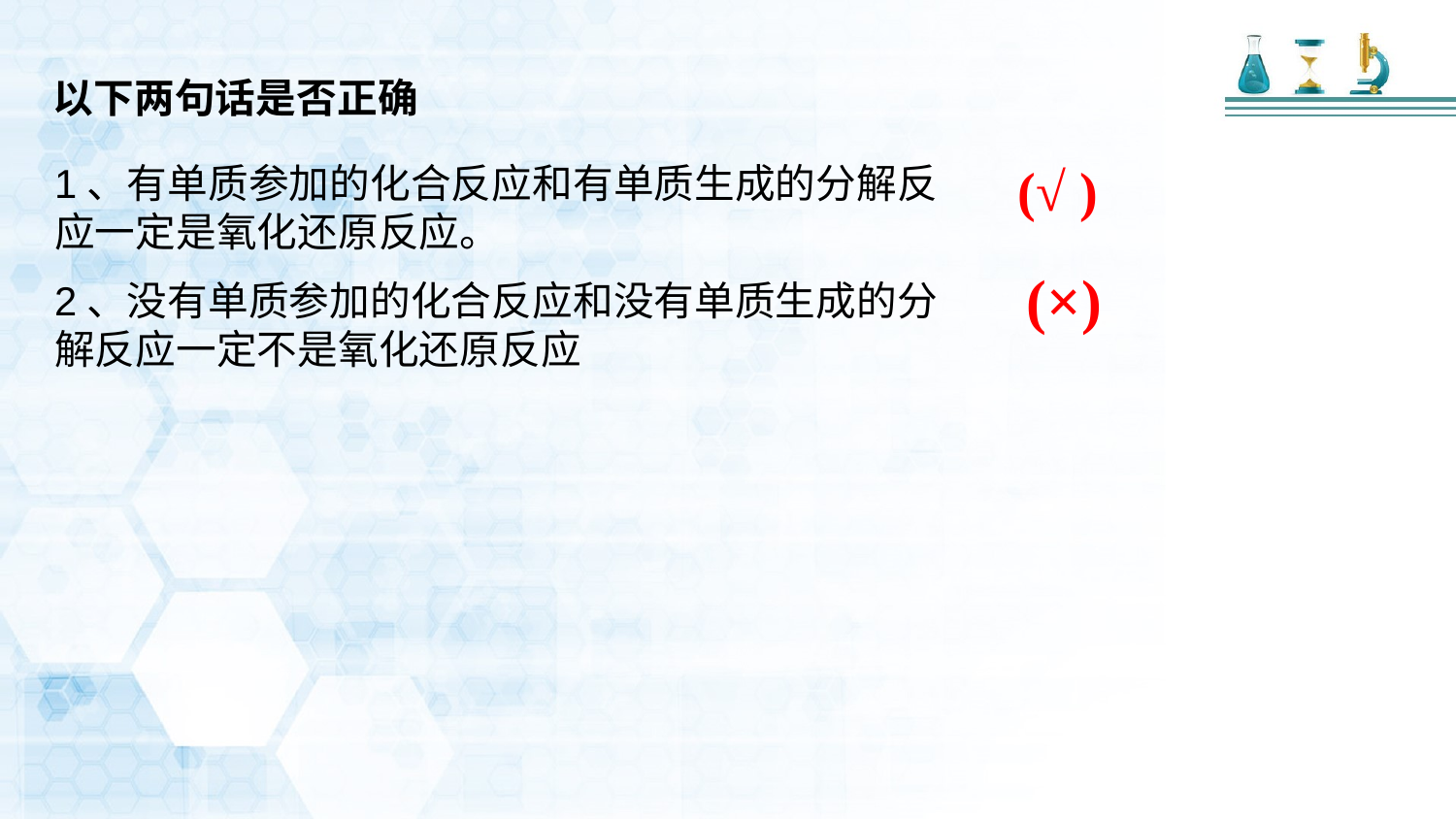

以下两句话是否正确
(√ )
1、有单质参加的化合反应和有单质生成的分解反应一定是氧化还原反应。
2、没有单质参加的化合反应和没有单质生成的分解反应一定不是氧化还原反应

(×)